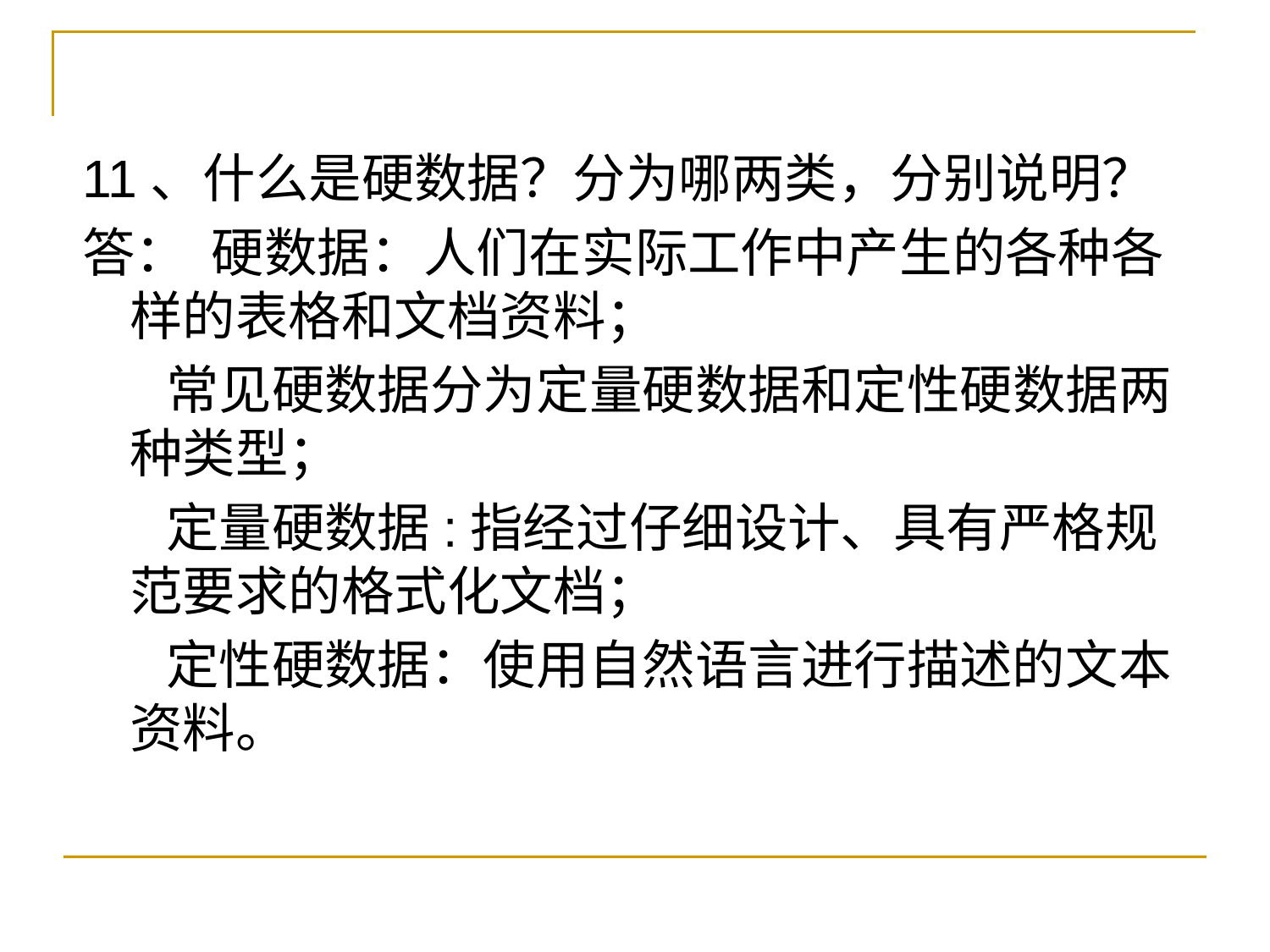

11、什么是硬数据？分为哪两类，分别说明？
答：  硬数据：人们在实际工作中产生的各种各样的表格和文档资料；
      常见硬数据分为定量硬数据和定性硬数据两种类型；
      定量硬数据:指经过仔细设计、具有严格规范要求的格式化文档；
      定性硬数据：使用自然语言进行描述的文本资料。